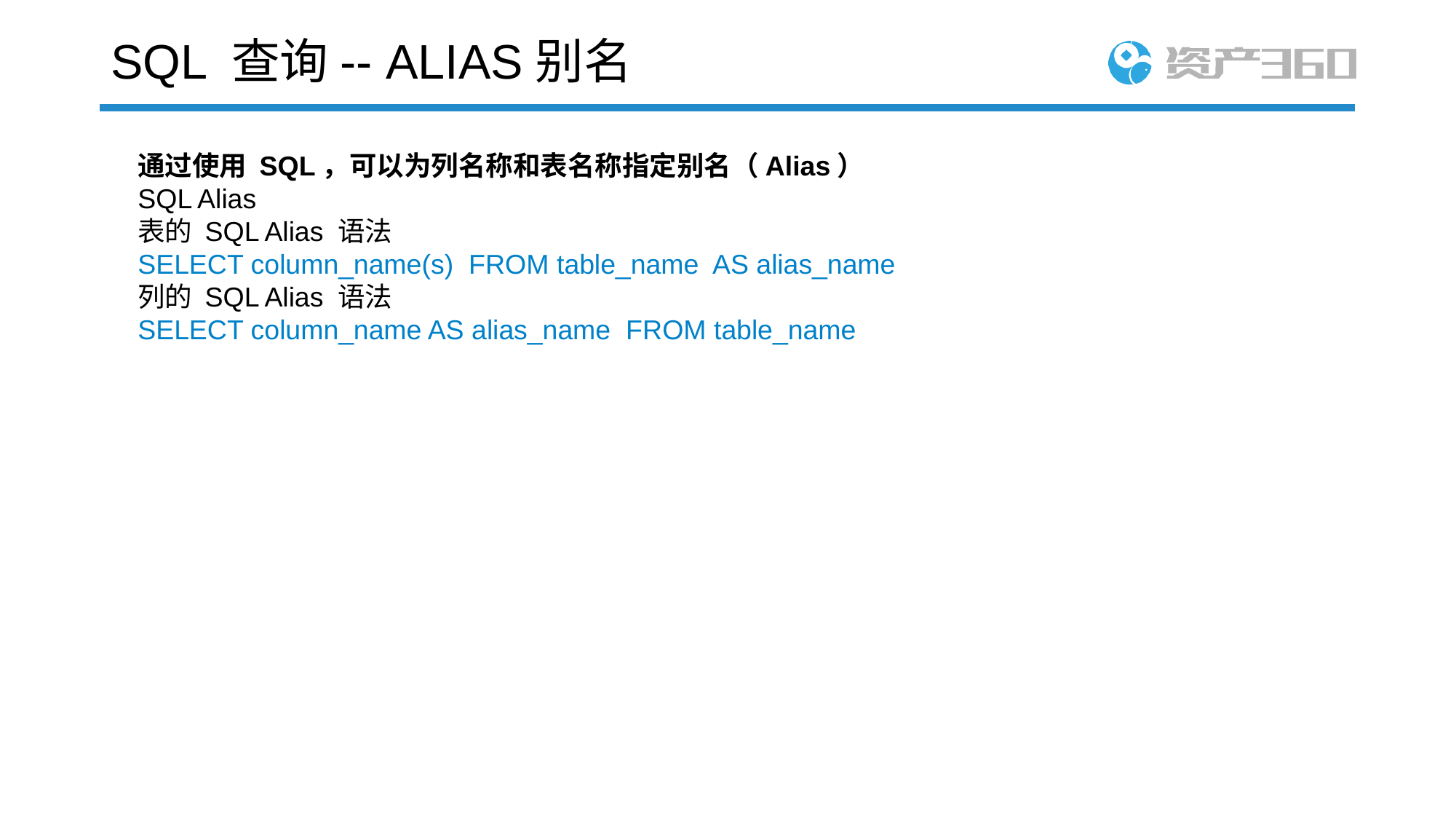

# SQL 查询-- ALIAS别名
通过使用 SQL，可以为列名称和表名称指定别名（Alias）
SQL Alias
表的 SQL Alias 语法
SELECT column_name(s)  FROM table_name  AS alias_name
列的 SQL Alias 语法
SELECT column_name AS alias_name  FROM table_name
12